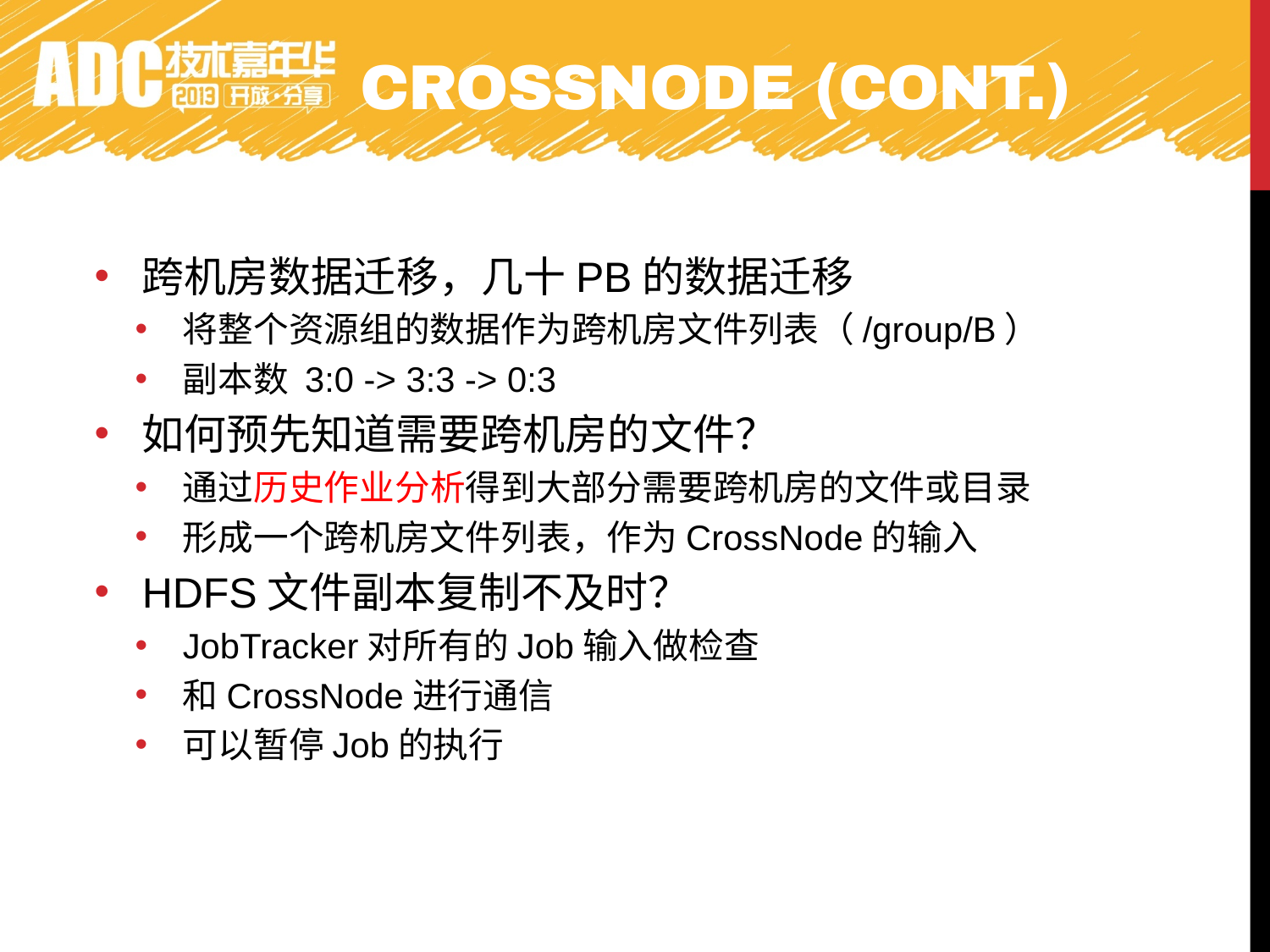

# CrossNode (cont.)
跨机房数据迁移，几十PB的数据迁移
将整个资源组的数据作为跨机房文件列表（/group/B）
副本数 3:0 -> 3:3 -> 0:3
如何预先知道需要跨机房的文件？
通过历史作业分析得到大部分需要跨机房的文件或目录
形成一个跨机房文件列表，作为CrossNode的输入
HDFS文件副本复制不及时？
JobTracker对所有的Job输入做检查
和CrossNode进行通信
可以暂停Job的执行